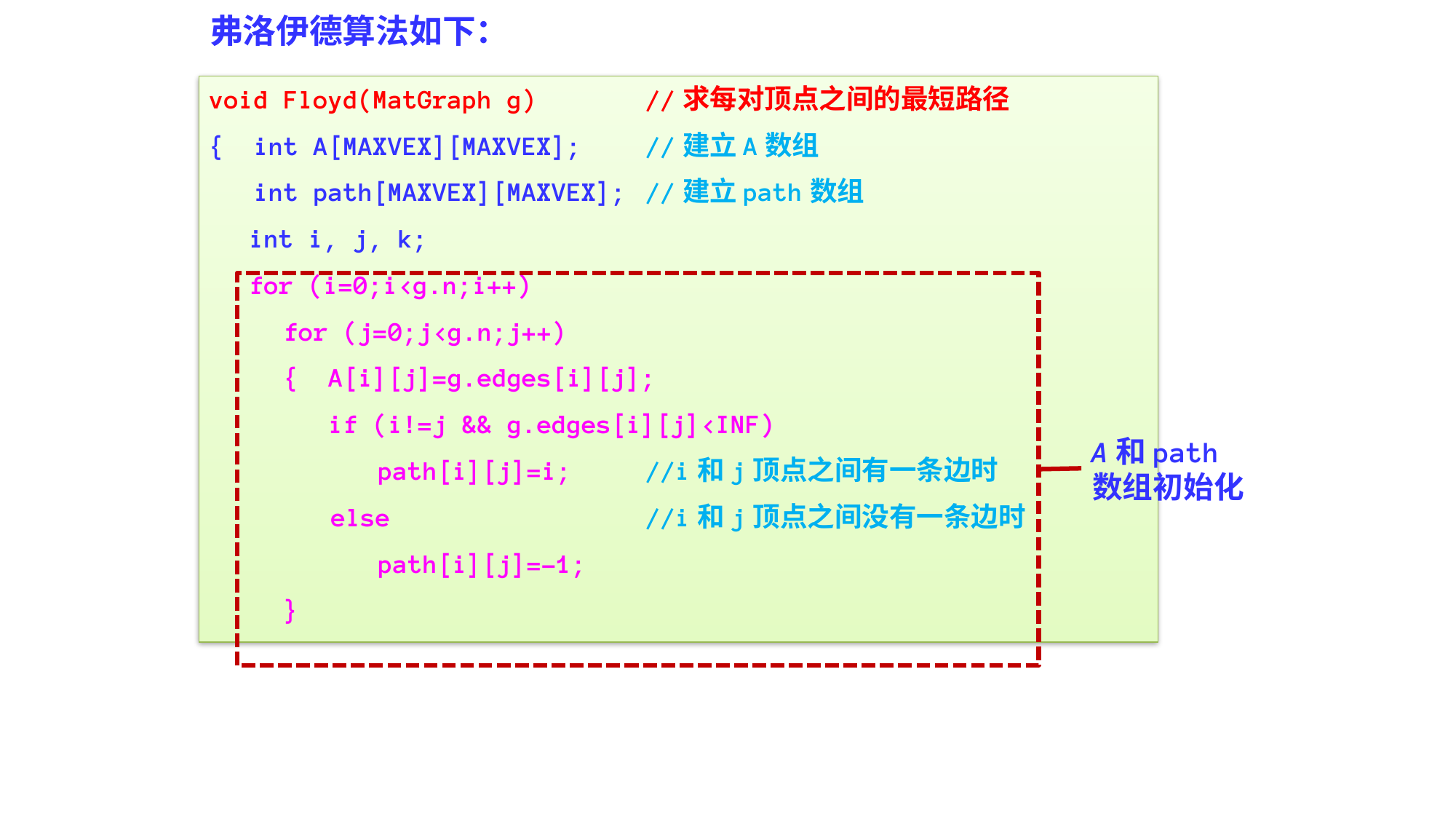

弗洛伊德算法如下：
void Floyd(MatGraph g)	//求每对顶点之间的最短路径
{  int A[MAXVEX][MAXVEX];	//建立A数组
   int path[MAXVEX][MAXVEX];	//建立path数组
　 int i, j, k;
　 for (i=0;i<g.n;i++)
     for (j=0;j<g.n;j++)
     {  A[i][j]=g.edges[i][j];
        if (i!=j && g.edges[i][j]<INF)
	    path[i][j]=i; 	//i和j顶点之间有一条边时
　　　　 else			//i和j顶点之间没有一条边时
	    path[i][j]=-1;
     }

A和path数组初始化